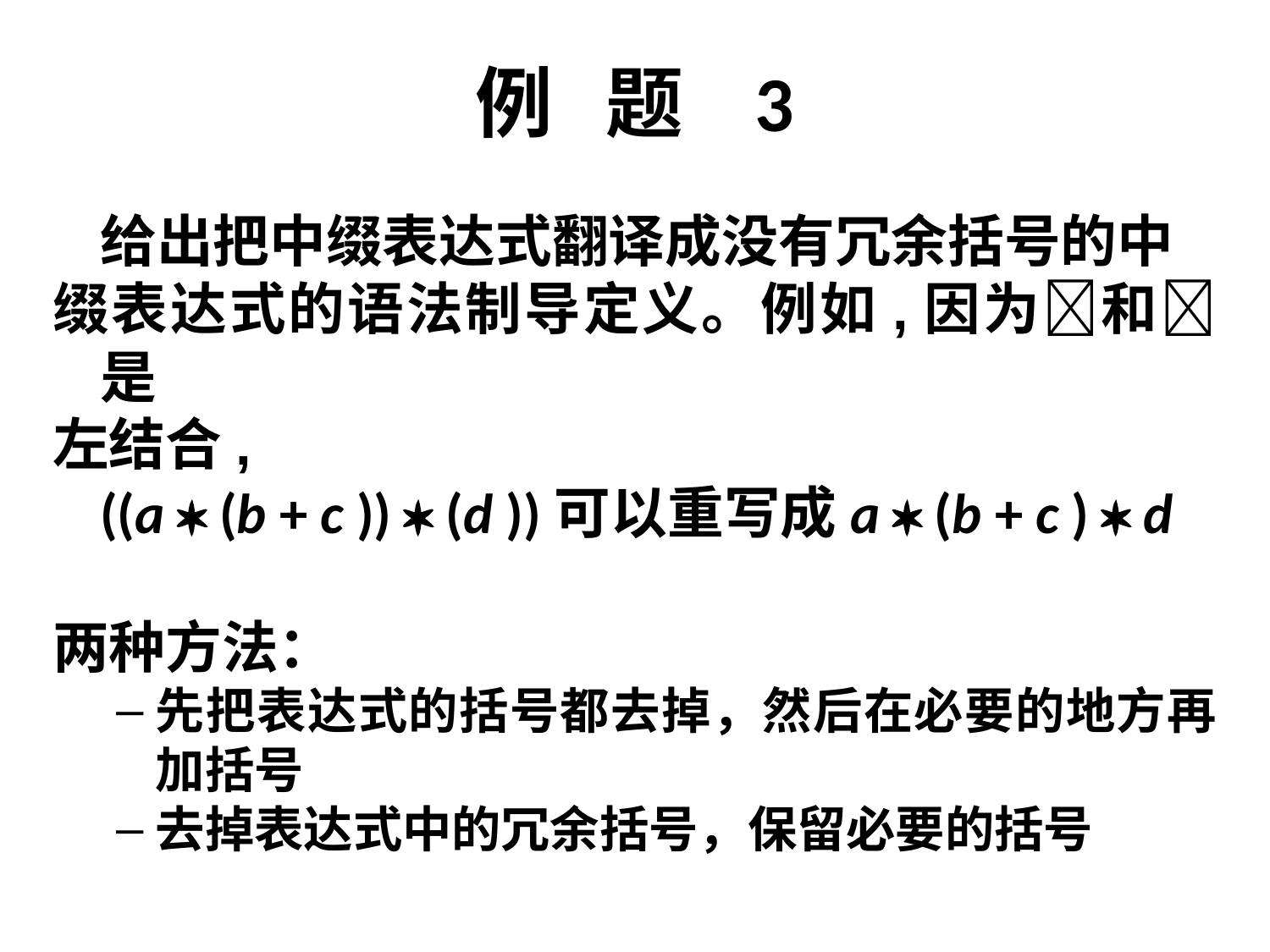

# 例   题   3
	给出把中缀表达式翻译成没有冗余括号的中
缀表达式的语法制导定义。例如,因为+和∗是
左结合,
	((a ∗ (b + c )) ∗ (d ))可以重写成a ∗ (b + c ) ∗ d

两种方法：
先把表达式的括号都去掉，然后在必要的地方再加括号
去掉表达式中的冗余括号，保留必要的括号